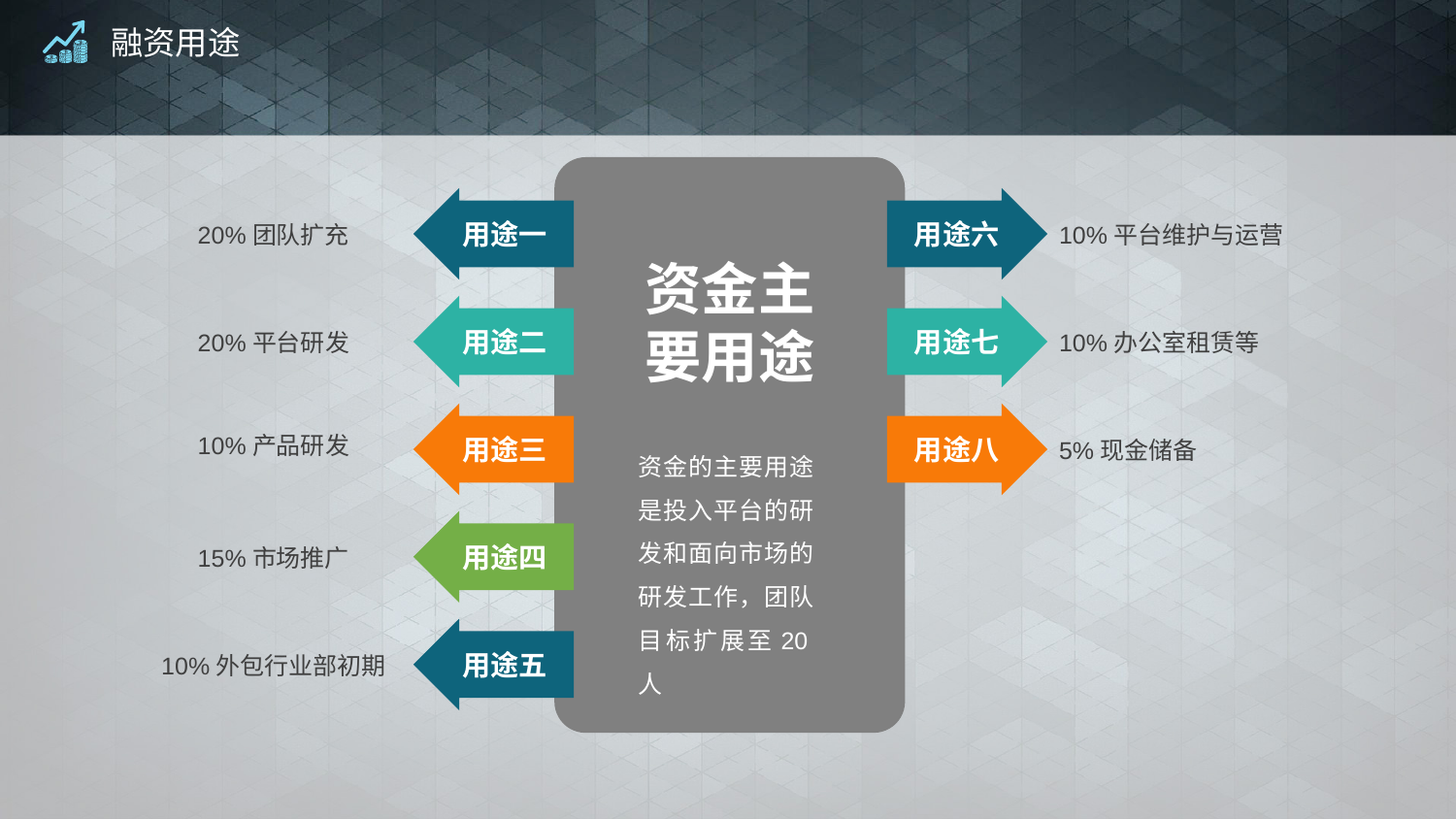

# 融资用途

用途一
用途六
20%团队扩充
10%平台维护与运营
资金主要用途

用途二
用途七
20%平台研发
10%办公室租赁等

10%产品研发
用途三
用途八
5%现金储备
资金的主要用途是投入平台的研发和面向市场的研发工作，团队目标扩展至20人

用途四
15%市场推广

用途五
10%外包行业部初期